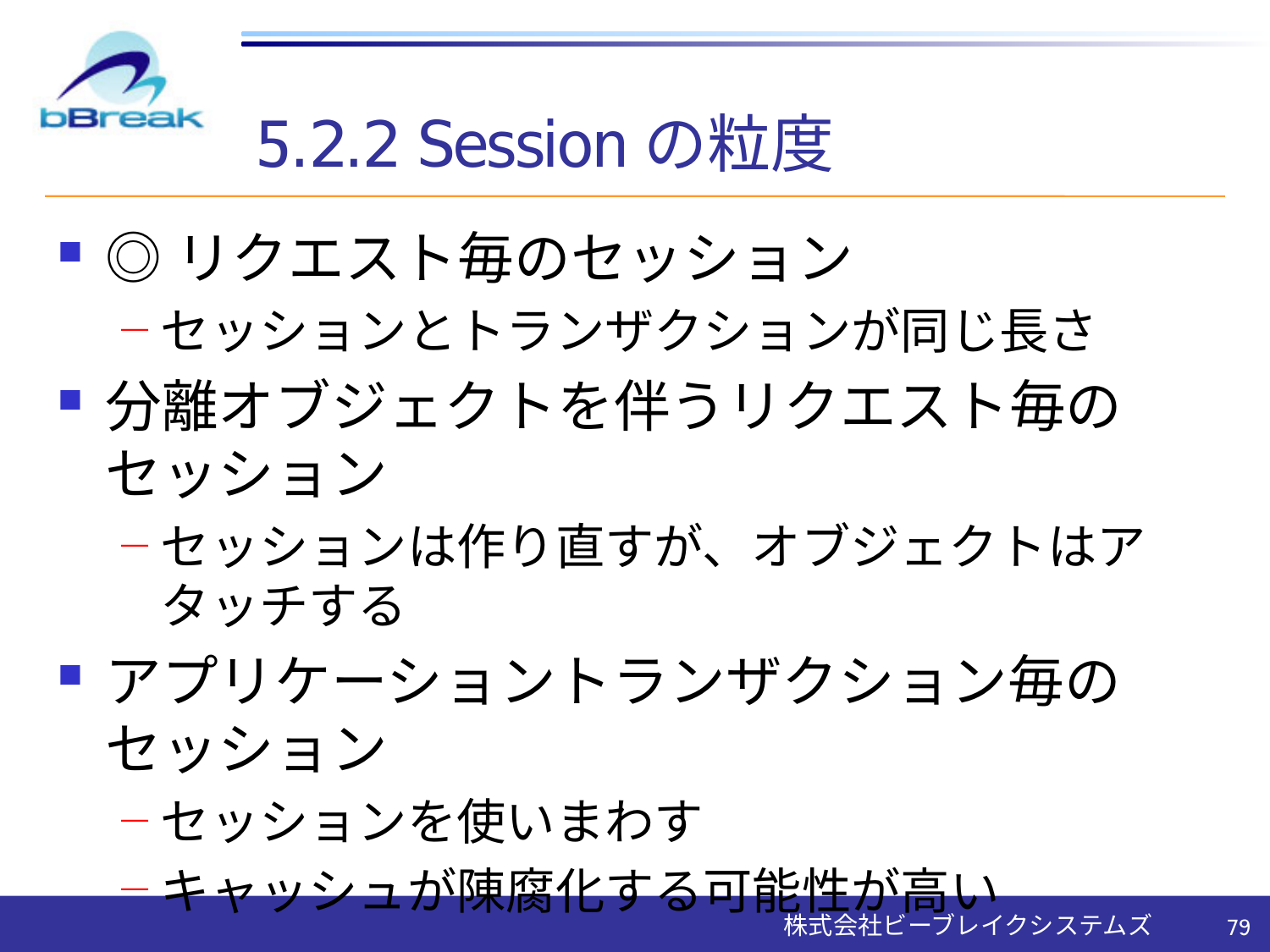

# 5.2.2 Sessionの粒度
◎リクエスト毎のセッション
セッションとトランザクションが同じ長さ
分離オブジェクトを伴うリクエスト毎のセッション
セッションは作り直すが、オブジェクトはアタッチする
アプリケーショントランザクション毎のセッション
セッションを使いまわす
キャッシュが陳腐化する可能性が高い